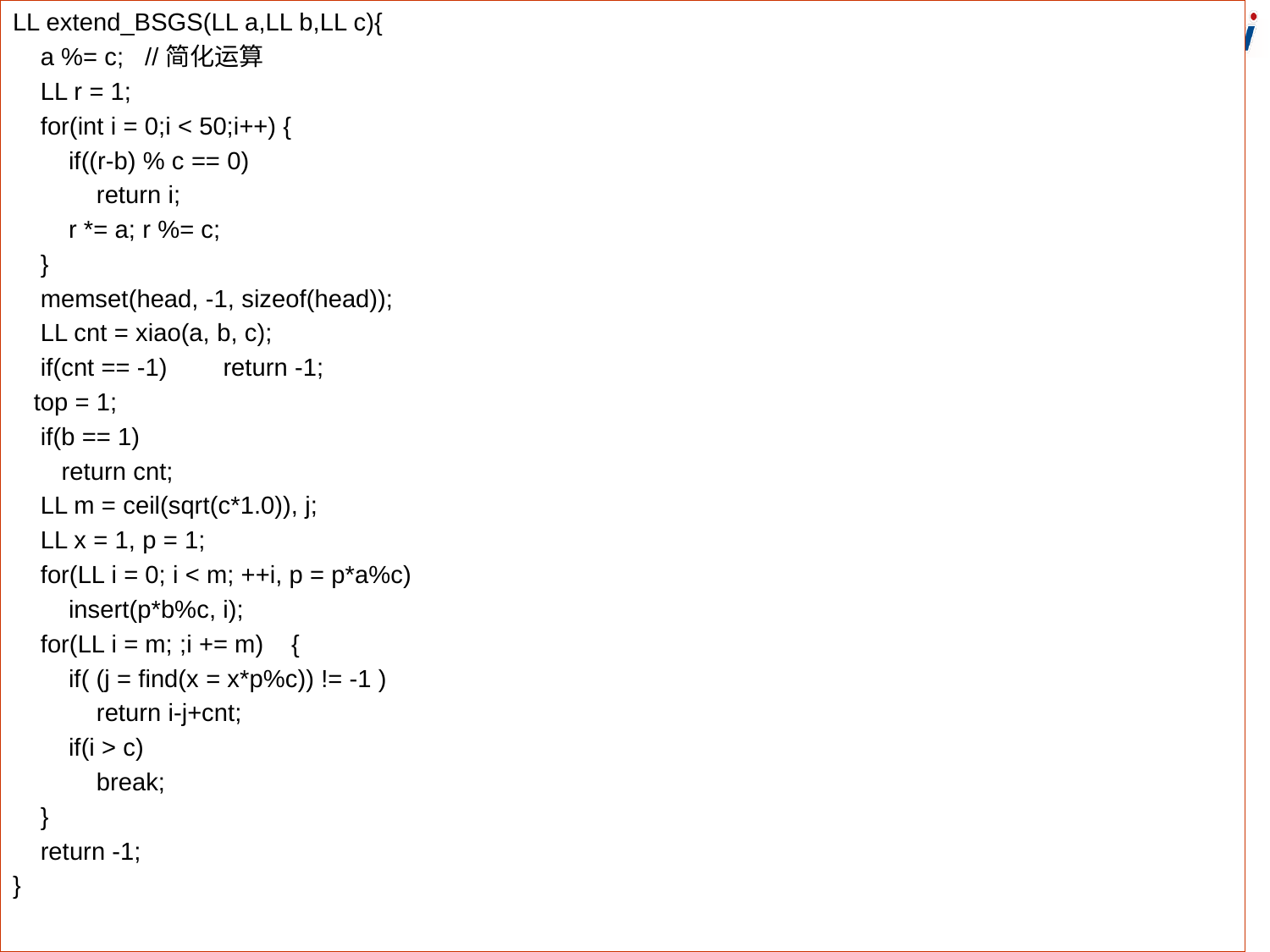

LL extend_BSGS(LL a,LL b,LL c){
    a %= c;   //简化运算
    LL r = 1;
    for(int i = 0;i < 50;i++) {
        if((r-b) % c == 0)
            return i;
        r *= a; r %= c;
    }
    memset(head, -1, sizeof(head));
    LL cnt = xiao(a, b, c);
    if(cnt == -1)        return -1;
   top = 1;
    if(b == 1)
       return cnt;
    LL m = ceil(sqrt(c*1.0)), j;
    LL x = 1, p = 1;
    for(LL i = 0; i < m; ++i, p = p*a%c)
        insert(p*b%c, i);
    for(LL i = m; ;i += m)    {
        if( (j = find(x = x*p%c)) != -1 )
            return i-j+cnt;
        if(i > c)
            break;
    }
    return -1;
}